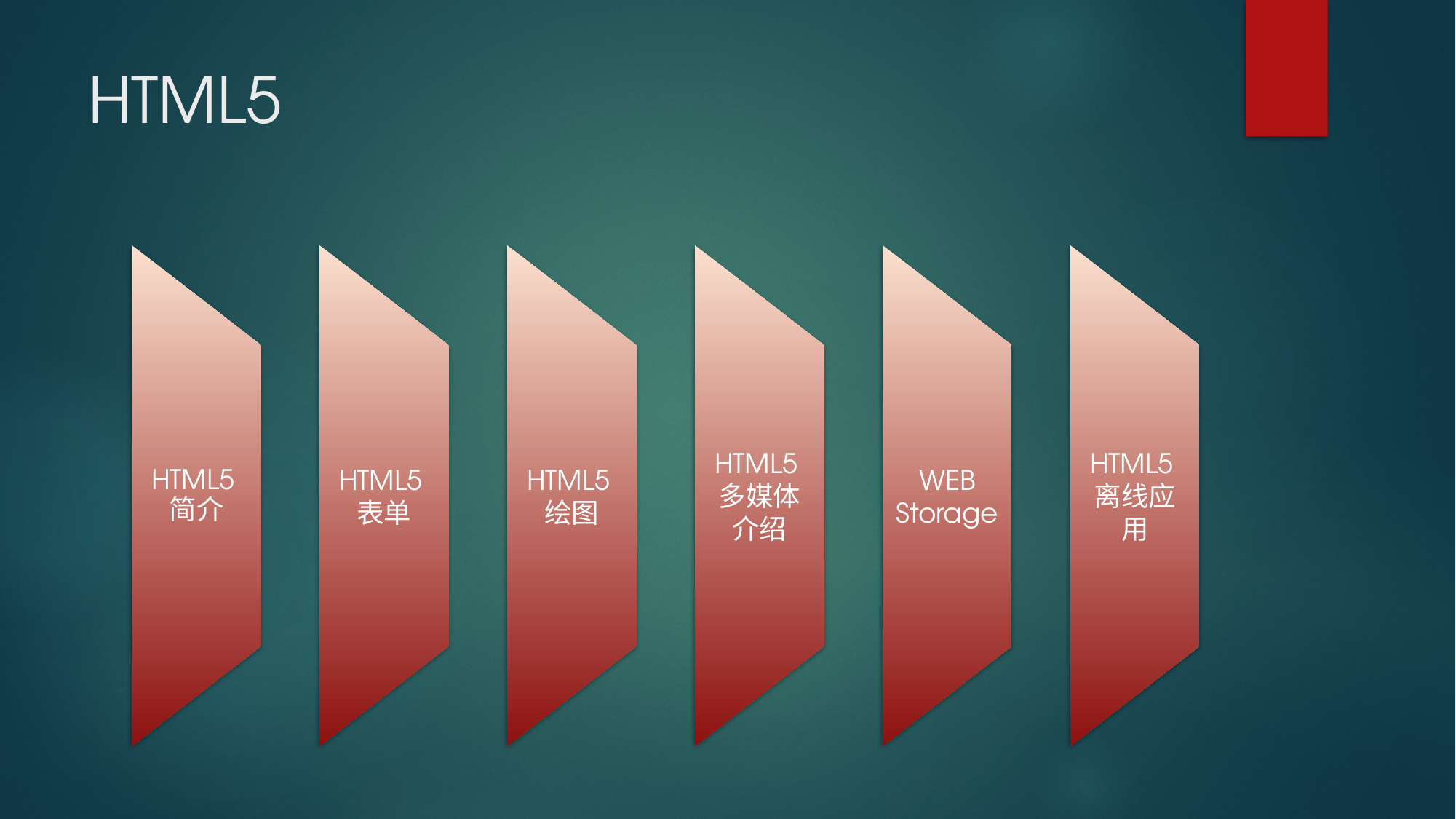

# HTML5
HTML5简介
HTML5表单
HTML5绘图
HTML5多媒体介绍
WEB Storage
HTML5离线应用